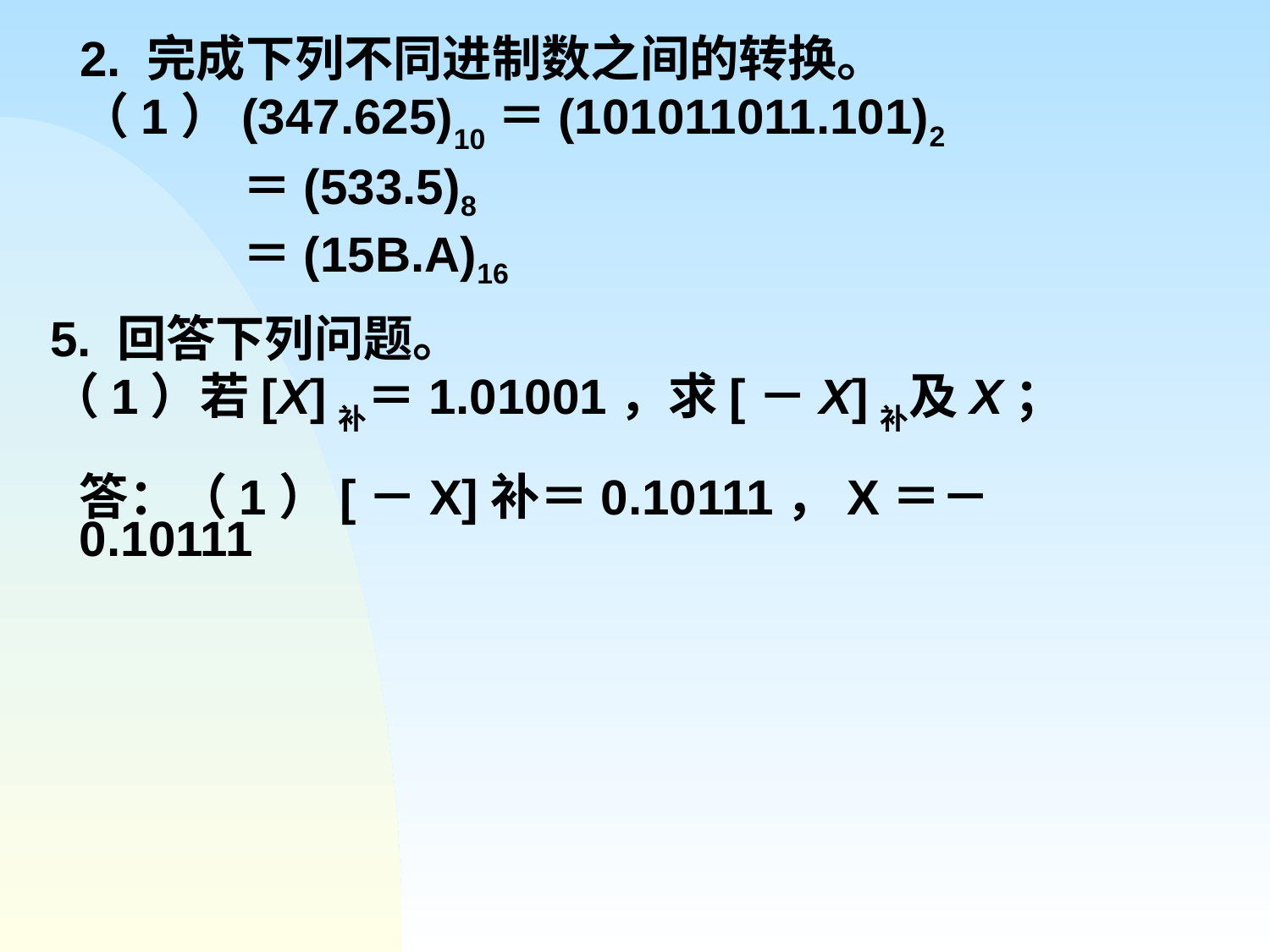

2. 完成下列不同进制数之间的转换。
（1）(347.625)10＝(101011011.101)2
                       ＝(533.5)8
                       ＝(15B.A)16
5. 回答下列问题。
（1）若[X]补＝1.01001，求[－X]补及X；
答：（1）[－X]补＝0.10111，X＝－0.10111
120